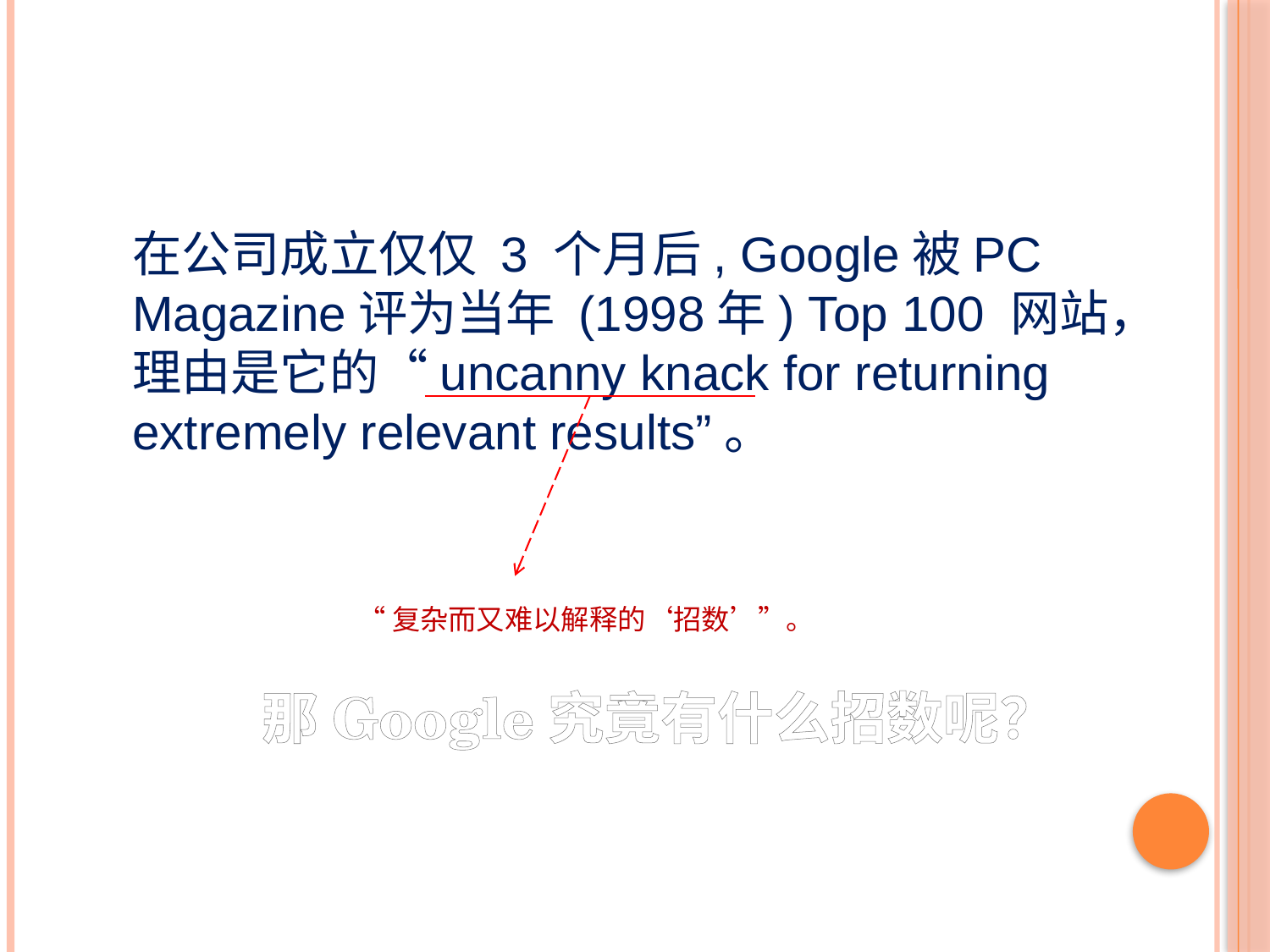

在公司成立仅仅 3 个月后, Google被PC Magazine评为当年 (1998年) Top 100 网站，理由是它的“uncanny knack for returning extremely relevant results”。
“复杂而又难以解释的‘招数’”。
那Google究竟有什么招数呢？